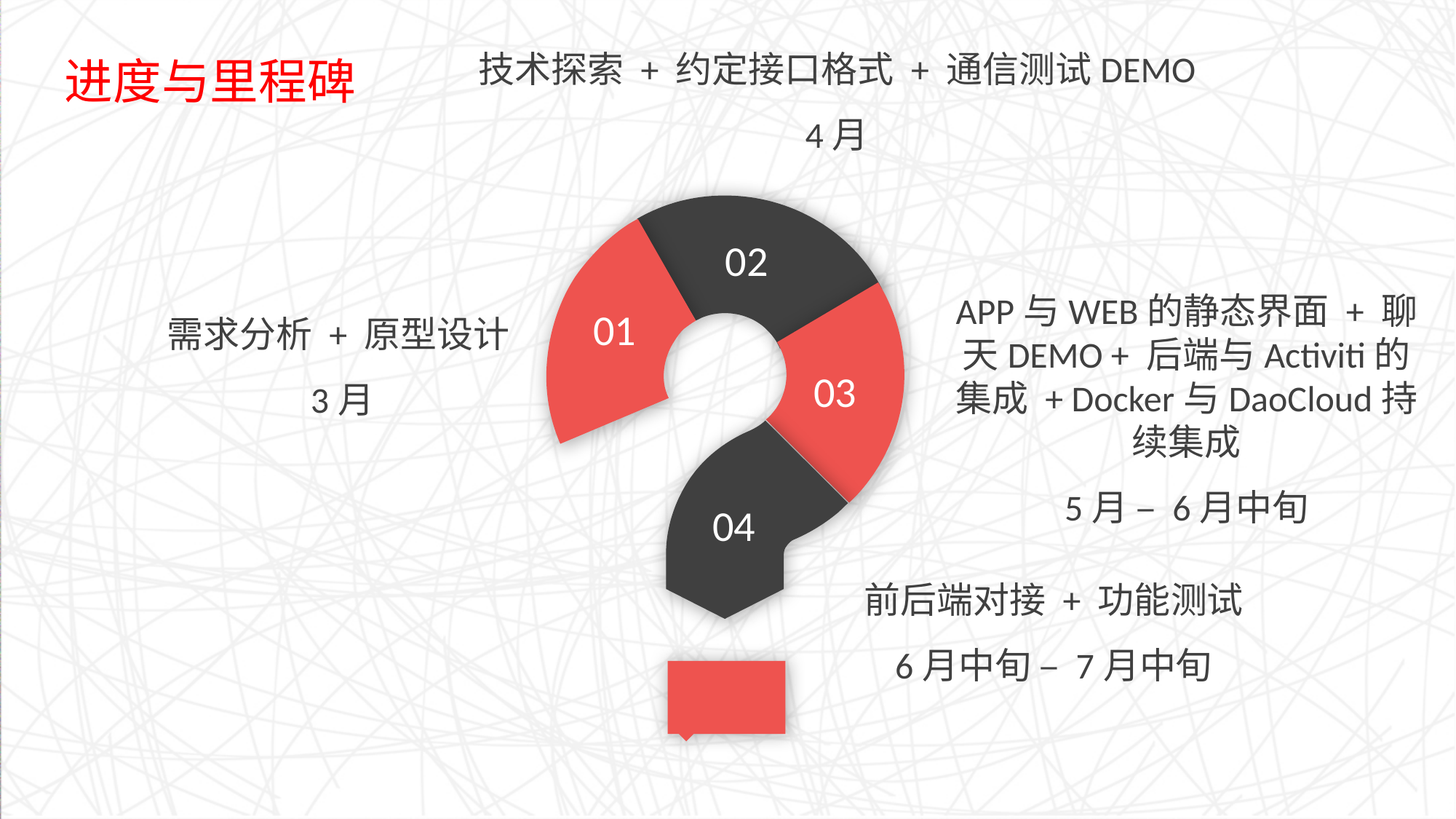

技术探索 + 约定接口格式 + 通信测试DEMO
4月
进度与里程碑

e7d195523061f1c0205959036996ad55c215b892a7aac5c0B9ADEF7896FB48F2EF97163A2DE1401E1875DEDC438B7864AD24CA23553DBBBD975DAF4CAD4A2592689FFB6CEE59FFA55B2702D0E5EE29CDFC0DD98BC7D6A39AC4E055256EE11BBEDCDB7C9722D66262996B68DE860BD3C77EBCAECB599909EC0E07B61811075331ABCDE6990254B8C8

02

APP与WEB的静态界面 + 聊天DEMO + 后端与Activiti的集成 + Docker与DaoCloud持续集成
5月 – 6月中旬
需求分析 + 原型设计
3月
01
03

04
前后端对接 + 功能测试
6月中旬 – 7月中旬